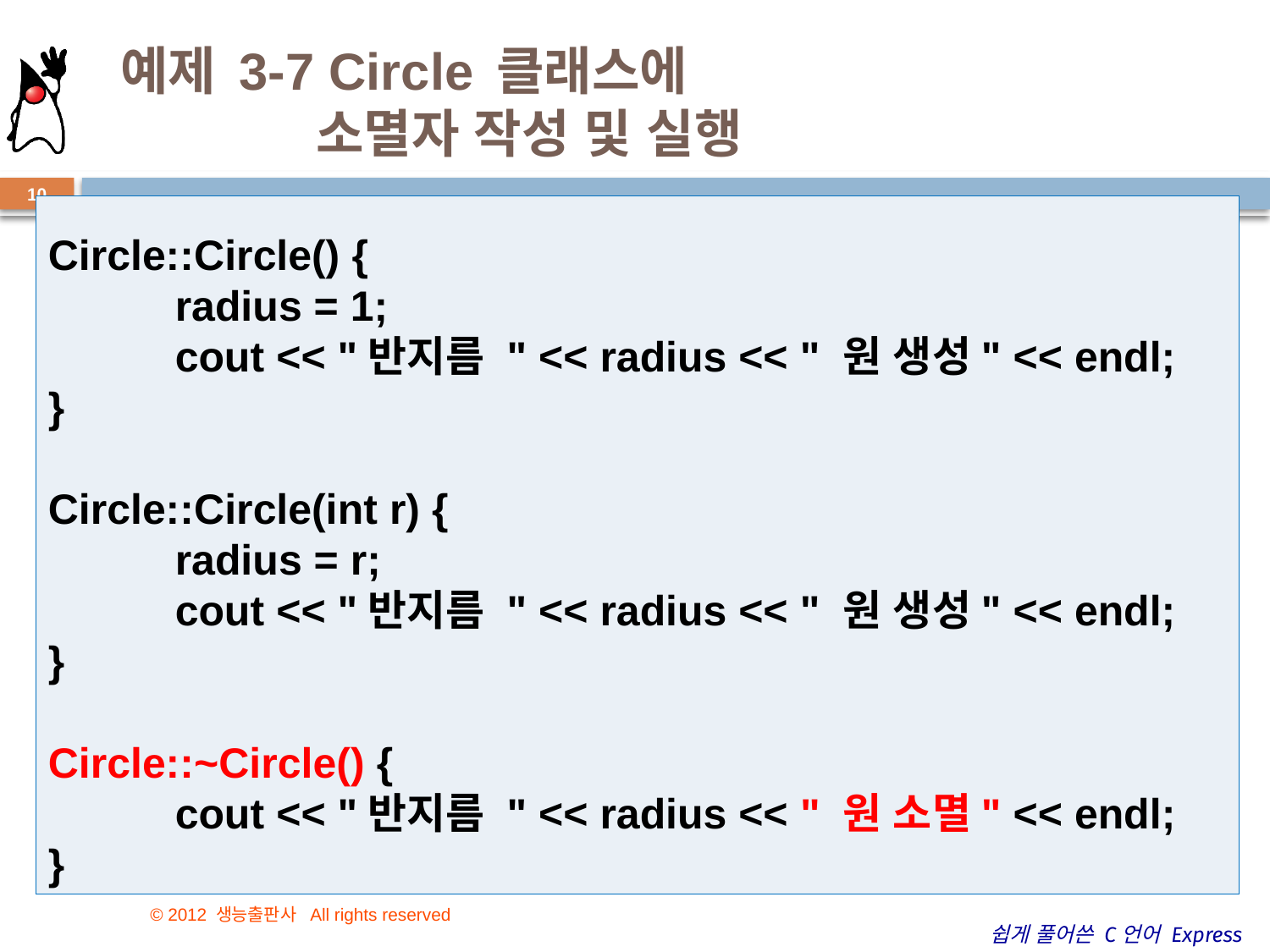

# 예제 3-7 Circle 클래스에 소멸자 작성 및 실행
10

Circle::Circle() {
	radius = 1;
	cout << "반지름 " << radius << " 원 생성" << endl;
}

Circle::Circle(int r) {
	radius = r;
	cout << "반지름 " << radius << " 원 생성" << endl;
}

Circle::~Circle() {
	cout << "반지름 " << radius << " 원 소멸" << endl;
}